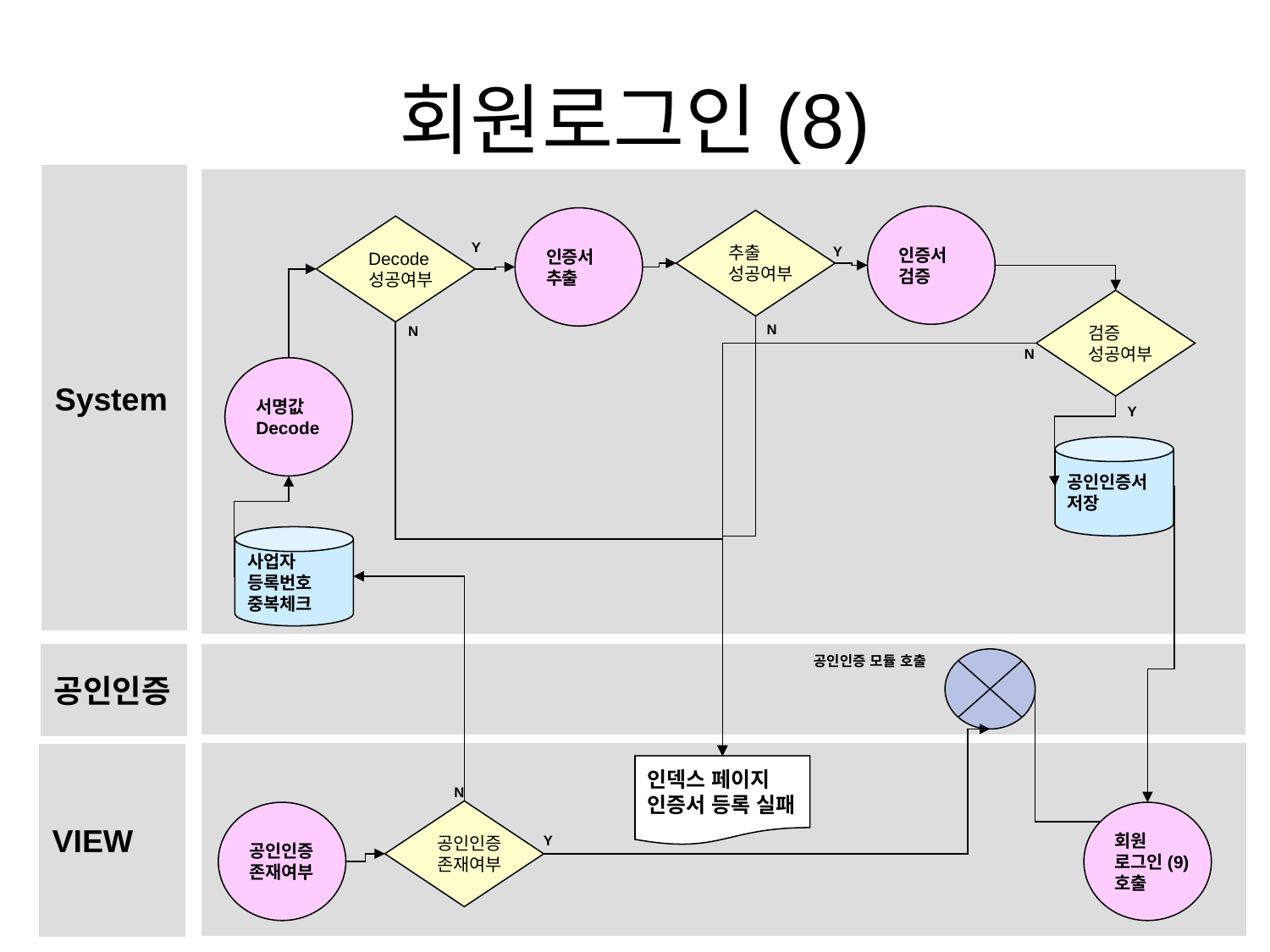

# 회원로그인(8)
System

인증서
검증
인증서
추출
추출
성공여부
Decode
성공여부
Y
Y
검증
성공여부
N
N
N
서명값
Decode
Y
공인인증서
저장
사업자
등록번호
중복체크
공인인증

공인인증 모듈 호출

VIEW
인덱스 페이지
인증서 등록 실패
N
공인인증
존재여부
회원
로그인(9)
호출
공인인증
존재여부
Y